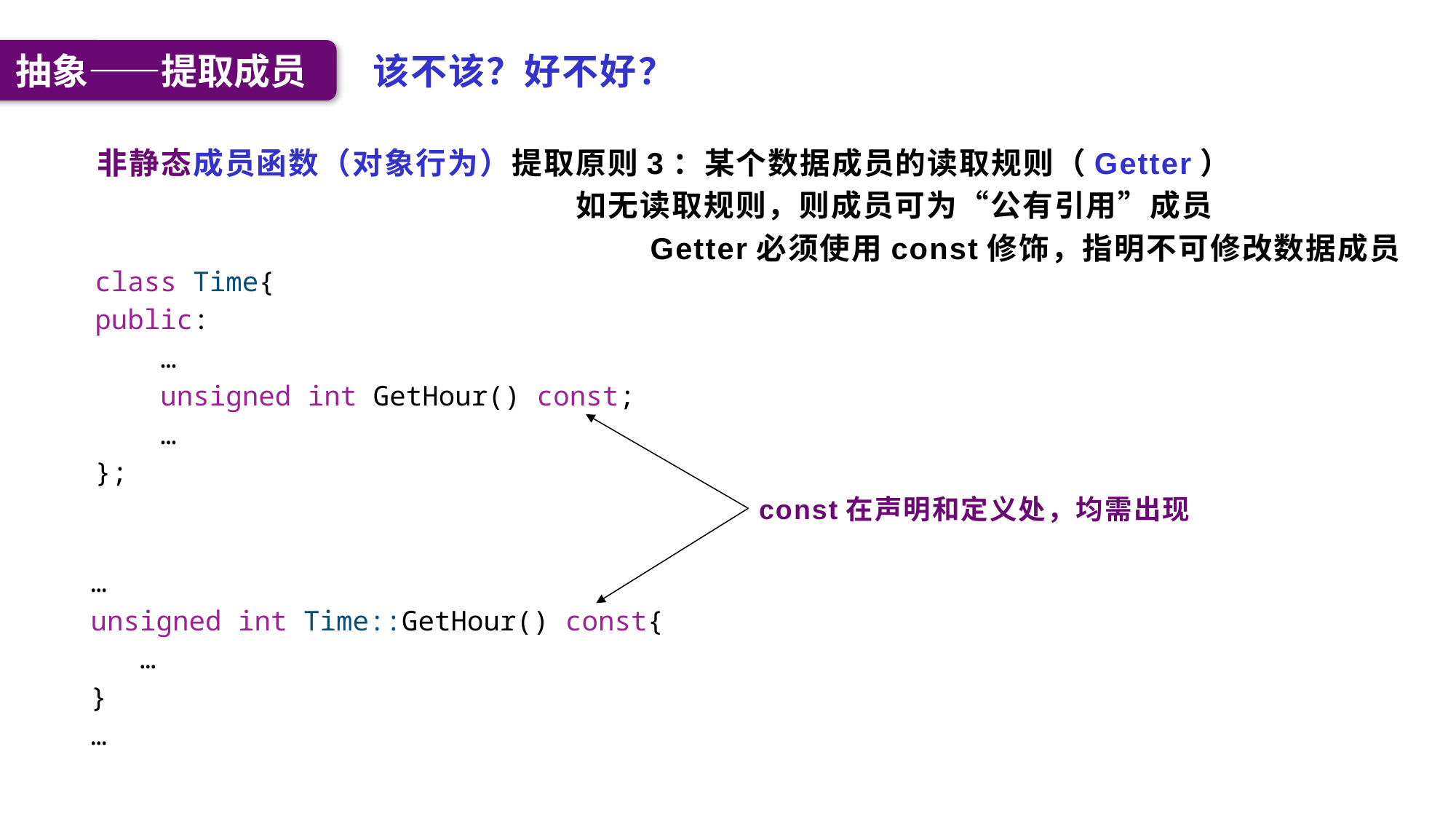

抽象——提取成员
该不该？好不好？
非静态成员函数（对象行为）提取原则3：某个数据成员的读取规则（Getter）
                                                        如无读取规则，则成员可为“公有引用”成员
                                                        Getter必须使用const修饰，指明不可修改数据成员
class Time{
public:
    …
    unsigned int GetHour() const;
    …
};
const在声明和定义处，均需出现
…
unsigned int Time::GetHour() const{
   …
}
…
25